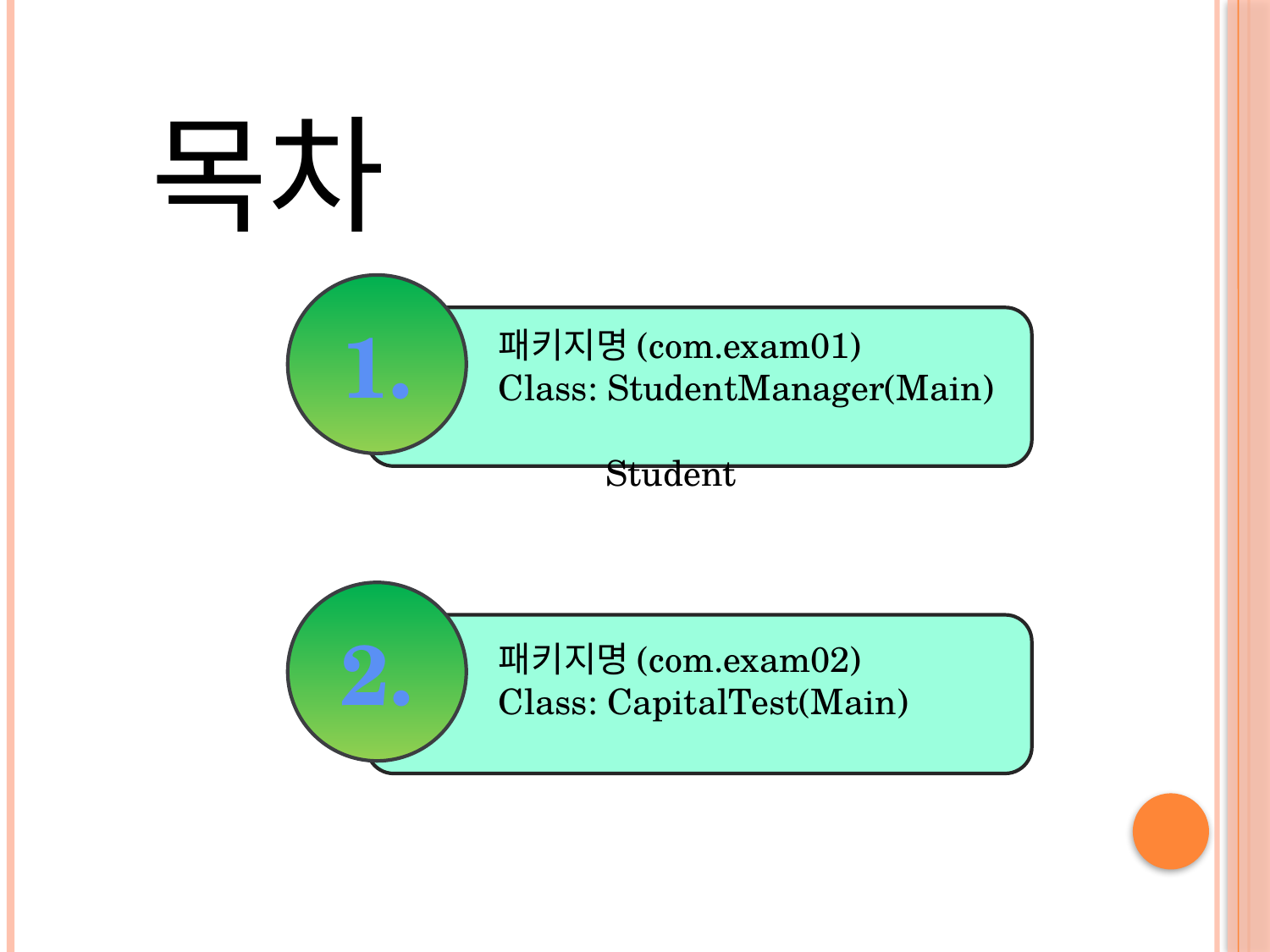

목차
1.

패키지명(com.exam01)
Class: StudentManager(Main)
           Student
2.

패키지명(com.exam02)
Class: CapitalTest(Main)